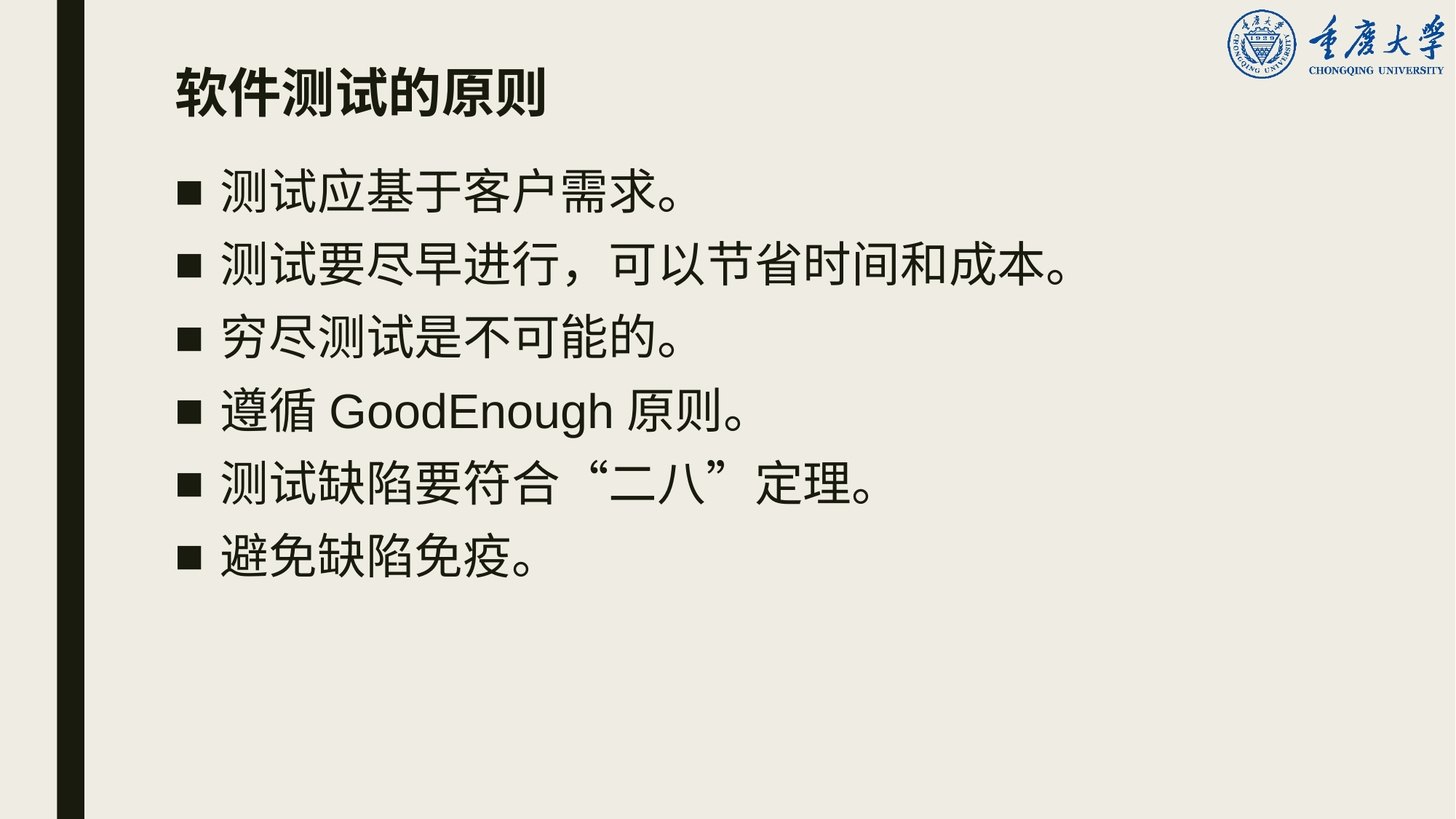

# 软件测试的原则
测试应基于客户需求。
测试要尽早进行，可以节省时间和成本。
穷尽测试是不可能的。
遵循GoodEnough原则。
测试缺陷要符合“二八”定理。
避免缺陷免疫。